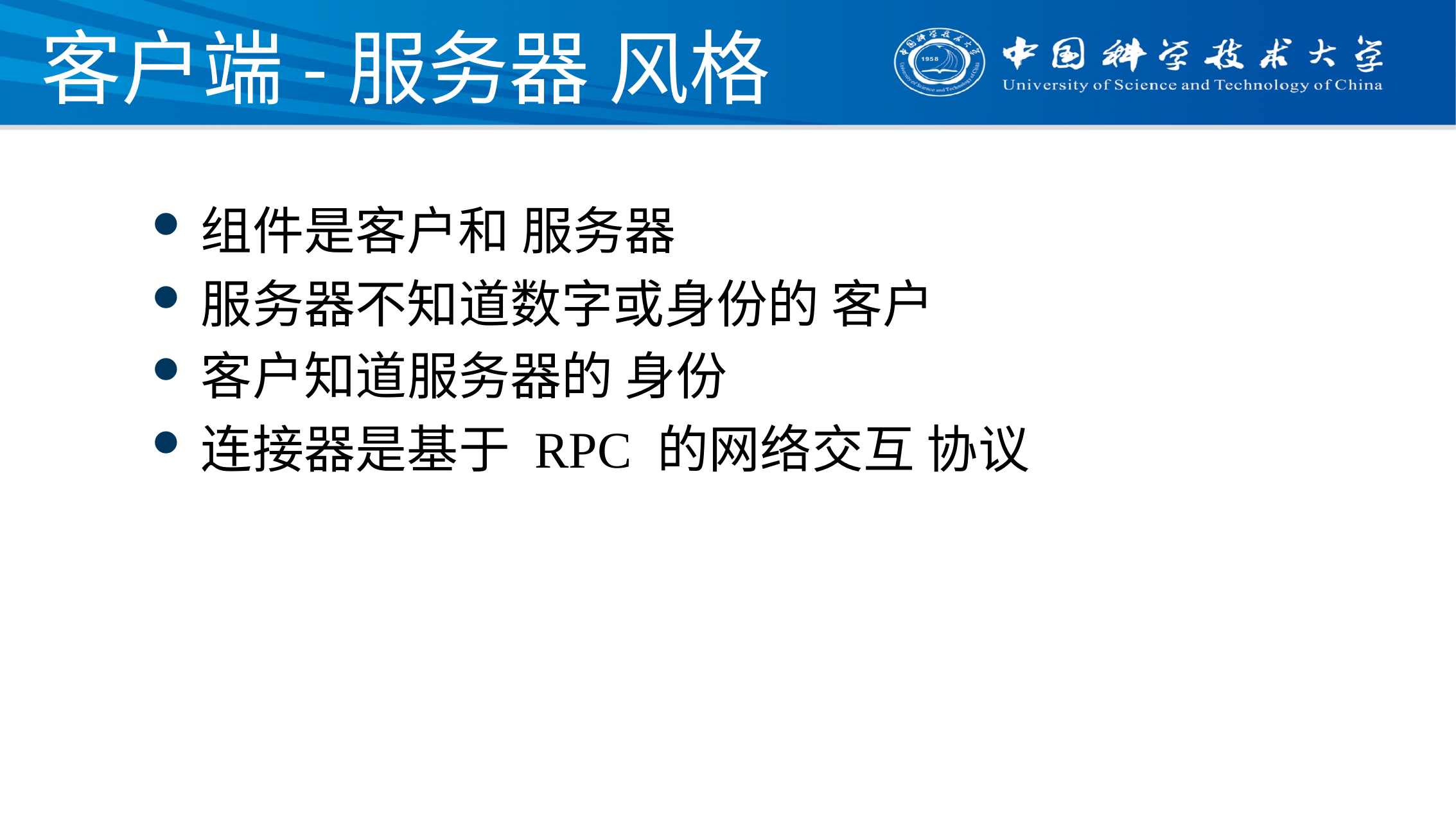

# 客户端-服务器 风格
组件是客户和 服务器
服务器不知道数字或身份的 客户
客户知道服务器的 身份
连接器是基于 RPC 的网络交互 协议